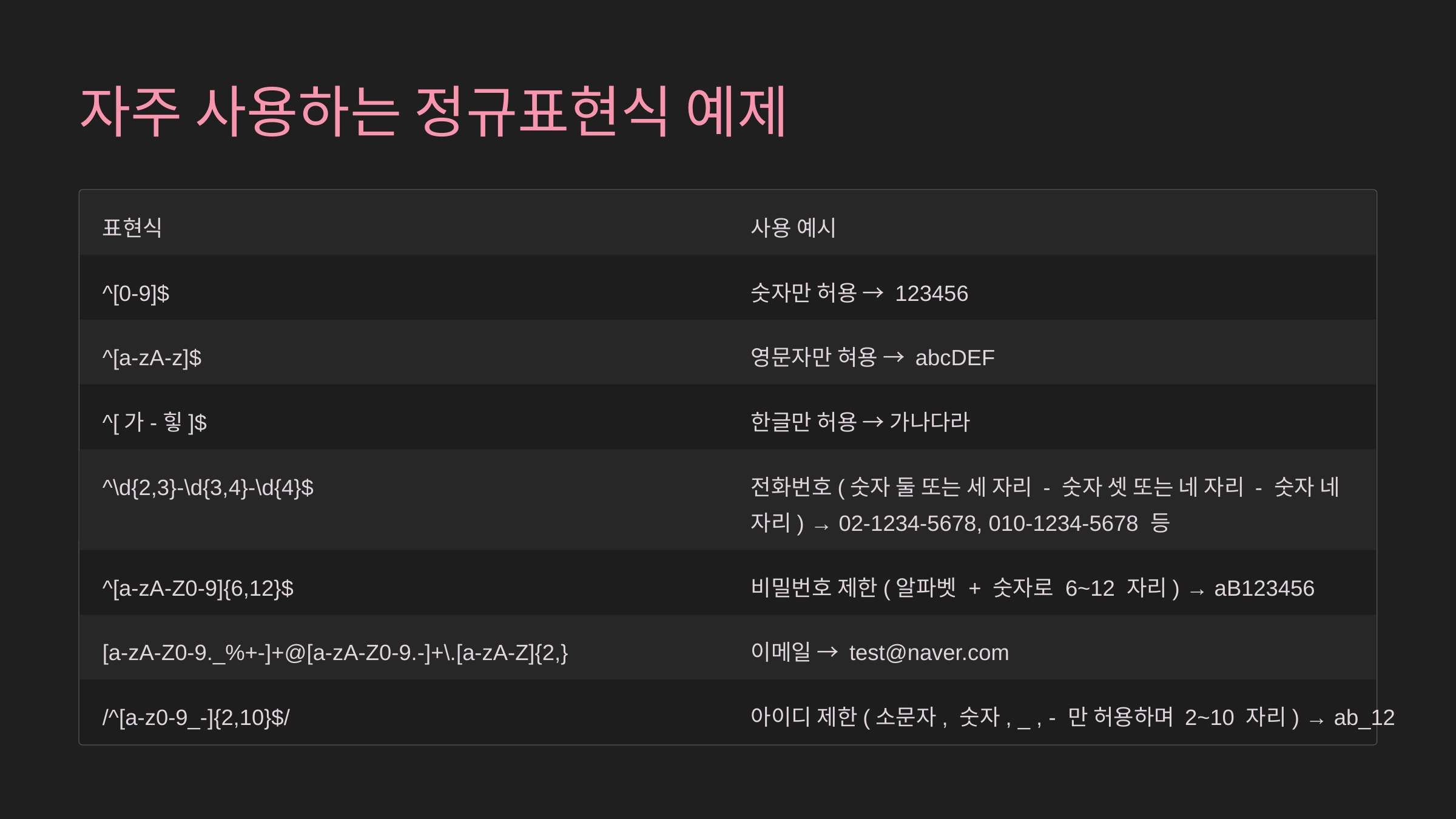

자주 사용하는 정규표현식 예제

표현식
사용 예시

^[0-9]$
숫자만 허용 → 123456

^[a-zA-z]$
영문자만 혀용 → abcDEF

^[가-힣]$
한글만 허용 → 가나다라

^\d{2,3}-\d{3,4}-\d{4}$
전화번호(숫자 둘 또는 세 자리 - 숫자 셋 또는 네 자리 - 숫자 네 자리) → 02-1234-5678, 010-1234-5678 등

^[a-zA-Z0-9]{6,12}$
비밀번호 제한(알파벳 + 숫자로 6~12 자리) → aB123456

[a-zA-Z0-9._%+-]+@[a-zA-Z0-9.-]+\.[a-zA-Z]{2,}
이메일 → test@naver.com

/^[a-z0-9_-]{2,10}$/
아이디 제한(소문자, 숫자, _ , - 만 허용하며 2~10 자리) → ab_12